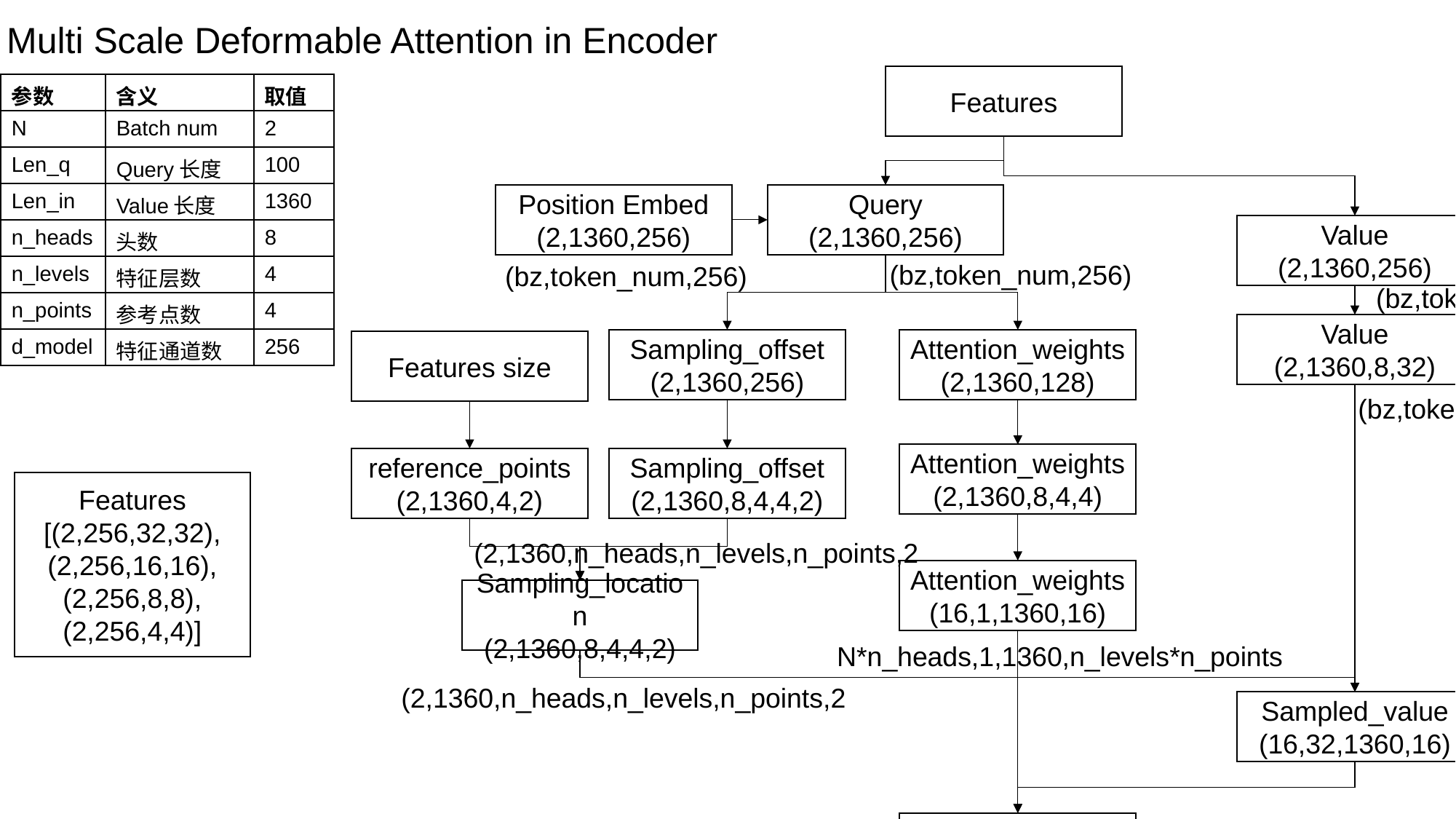

Multi Scale Deformable Attention in Encoder
Features
| 参数 | 含义 | 取值 |
| --- | --- | --- |
| N | Batch num | 2 |
| Len\_q | Query长度 | 100 |
| Len\_in | Value长度 | 1360 |
| n\_heads | 头数 | 8 |
| n\_levels | 特征层数 | 4 |
| n\_points | 参考点数 | 4 |
| d\_model | 特征通道数 | 256 |
Position Embed
(2,1360,256)
Query
(2,1360,256)
Value
(2,1360,256)
(bz,token_num,256)
(bz,token_num,256)
(bz,token_num,256)
Value
(2,1360,8,32)
Sampling_offset
(2,1360,256)
Attention_weights
(2,1360,128)
Features size
(bz,token_n_heads, dim)
Attention_weights
(2,1360,8,4,4)
reference_points
(2,1360,4,2)
Sampling_offset
(2,1360,8,4,4,2)
Features
[(2,256,32,32),
(2,256,16,16),
(2,256,8,8),
(2,256,4,4)]
(2,1360,n_heads,n_levels,n_points,2
Attention_weights
(16,1,1360,16)
Sampling_location
(2,1360,8,4,4,2)
N*n_heads,1,1360,n_levels*n_points
(2,1360,n_heads,n_levels,n_points,2
Sampled_value
(16,32,1360,16)
MSDeform Attn
(2, 1360,256)